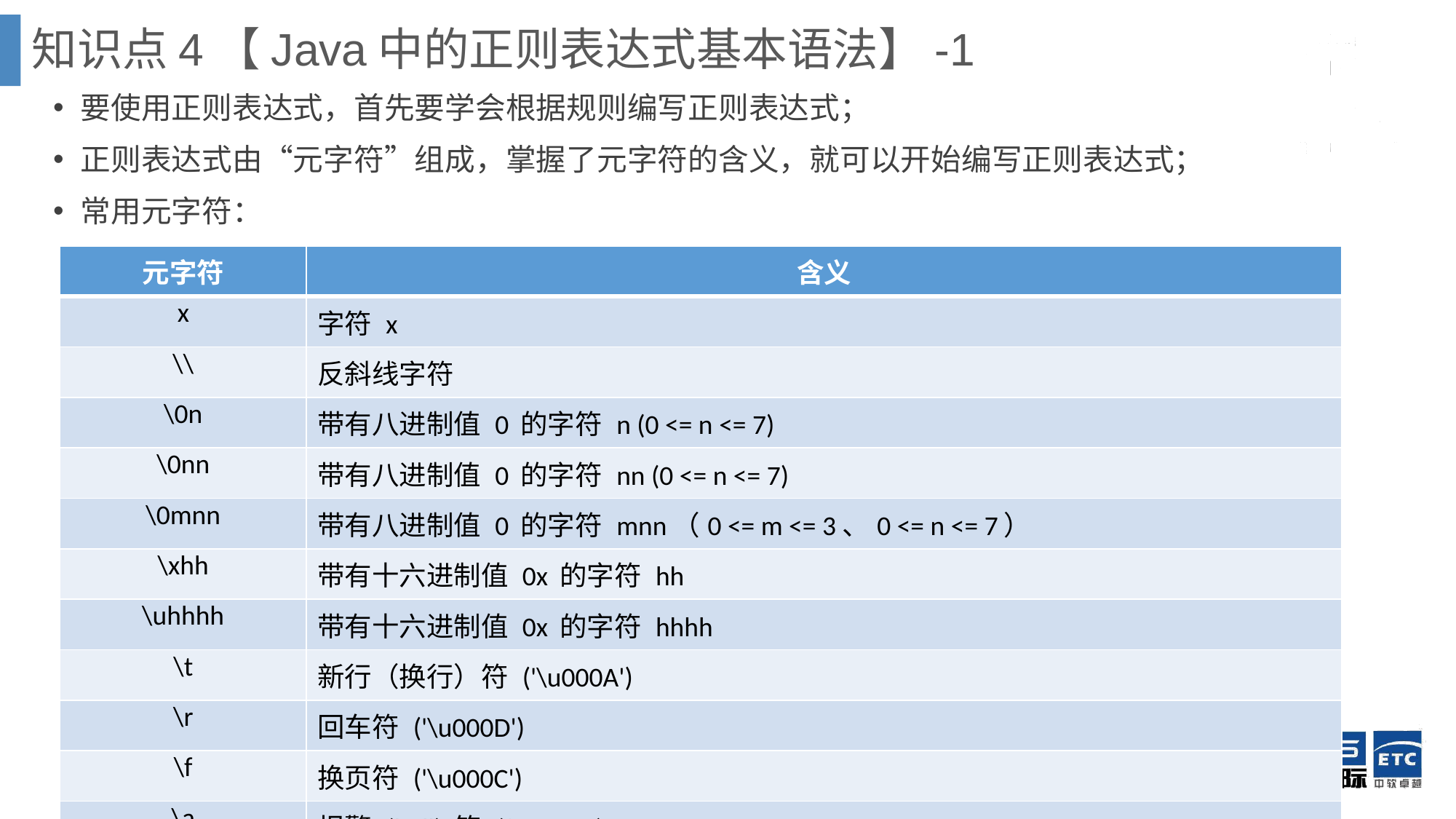

知识点4【Java中的正则表达式基本语法】-1
要使用正则表达式，首先要学会根据规则编写正则表达式；
正则表达式由“元字符”组成，掌握了元字符的含义，就可以开始编写正则表达式；
常用元字符：
| 元字符 | 含义 |
| --- | --- |
| x | 字符 x |
| \\ | 反斜线字符 |
| \0n | 带有八进制值 0 的字符 n (0 <= n <= 7) |
| \0nn | 带有八进制值 0 的字符 nn (0 <= n <= 7) |
| \0mnn | 带有八进制值 0 的字符 mnn（0 <= m <= 3、0 <= n <= 7） |
| \xhh | 带有十六进制值 0x 的字符 hh |
| \uhhhh | 带有十六进制值 0x 的字符 hhhh |
| \t | 新行（换行）符 ('\u000A') |
| \r | 回车符 ('\u000D') |
| \f | 换页符 ('\u000C') |
| \a | 报警 (bell) 符 ('\u0007') |